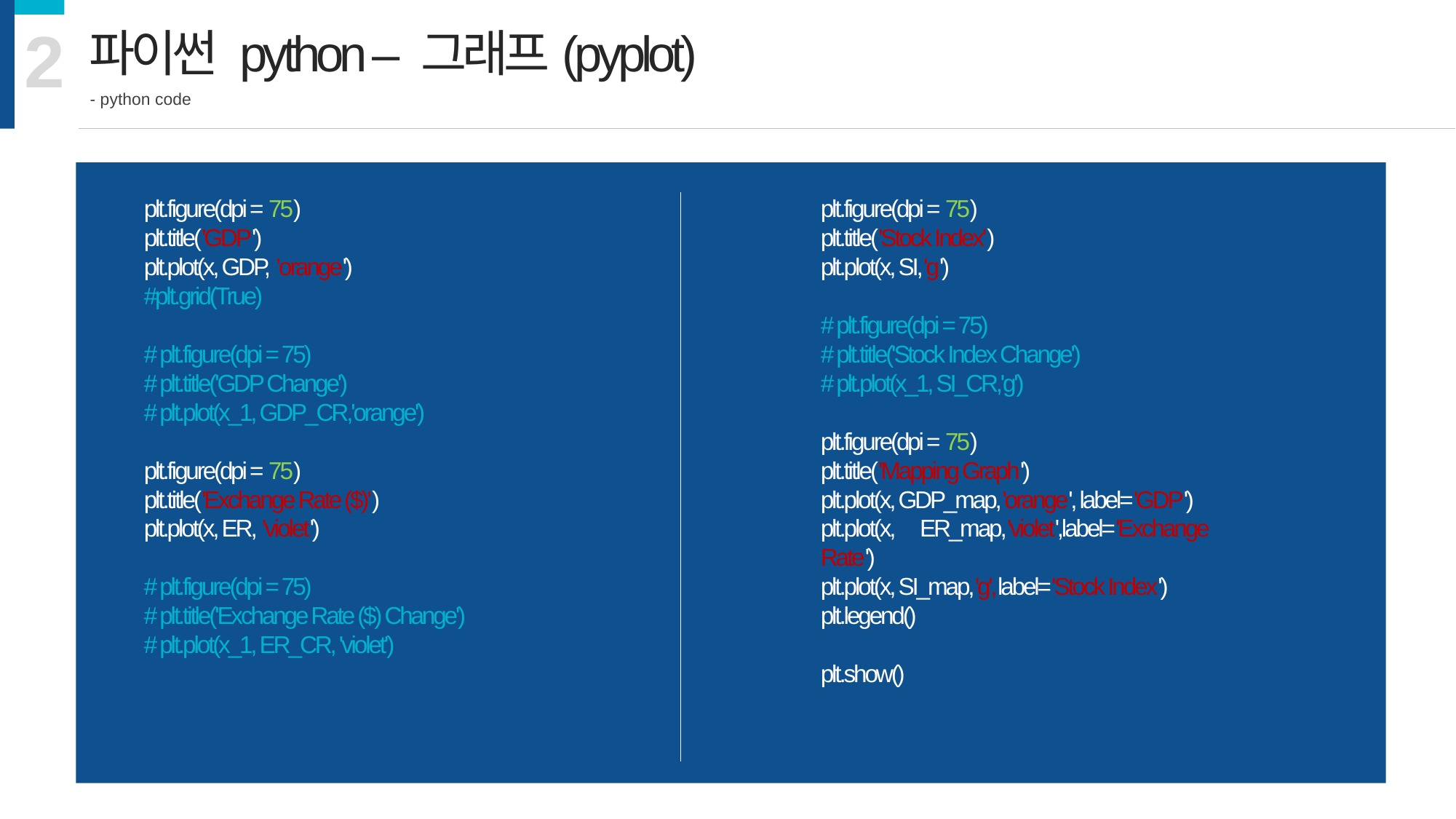

2
파이썬 python – 그래프(pyplot)
- python code

plt.figure(dpi = 75)
plt.title('GDP')
plt.plot(x, GDP, ’orange')
#plt.grid(True)

# plt.figure(dpi = 75)
# plt.title('GDP Change')
# plt.plot(x_1, GDP_CR,'orange')

plt.figure(dpi = 75)
plt.title('Exchange Rate ($)')
plt.plot(x, ER, 'violet')

# plt.figure(dpi = 75)
# plt.title('Exchange Rate ($) Change')
# plt.plot(x_1, ER_CR, 'violet')
plt.figure(dpi = 75)
plt.title('Stock Index')
plt.plot(x, SI,'g')

# plt.figure(dpi = 75)
# plt.title('Stock Index Change')
# plt.plot(x_1, SI_CR,'g')

plt.figure(dpi = 75)
plt.title('Mapping Graph')
plt.plot(x, GDP_map,'orange', label='GDP')
plt.plot(x, ER_map,'violet',label='Exchange Rate')
plt.plot(x, SI_map,'g',label='Stock Index')
plt.legend()

plt.show()